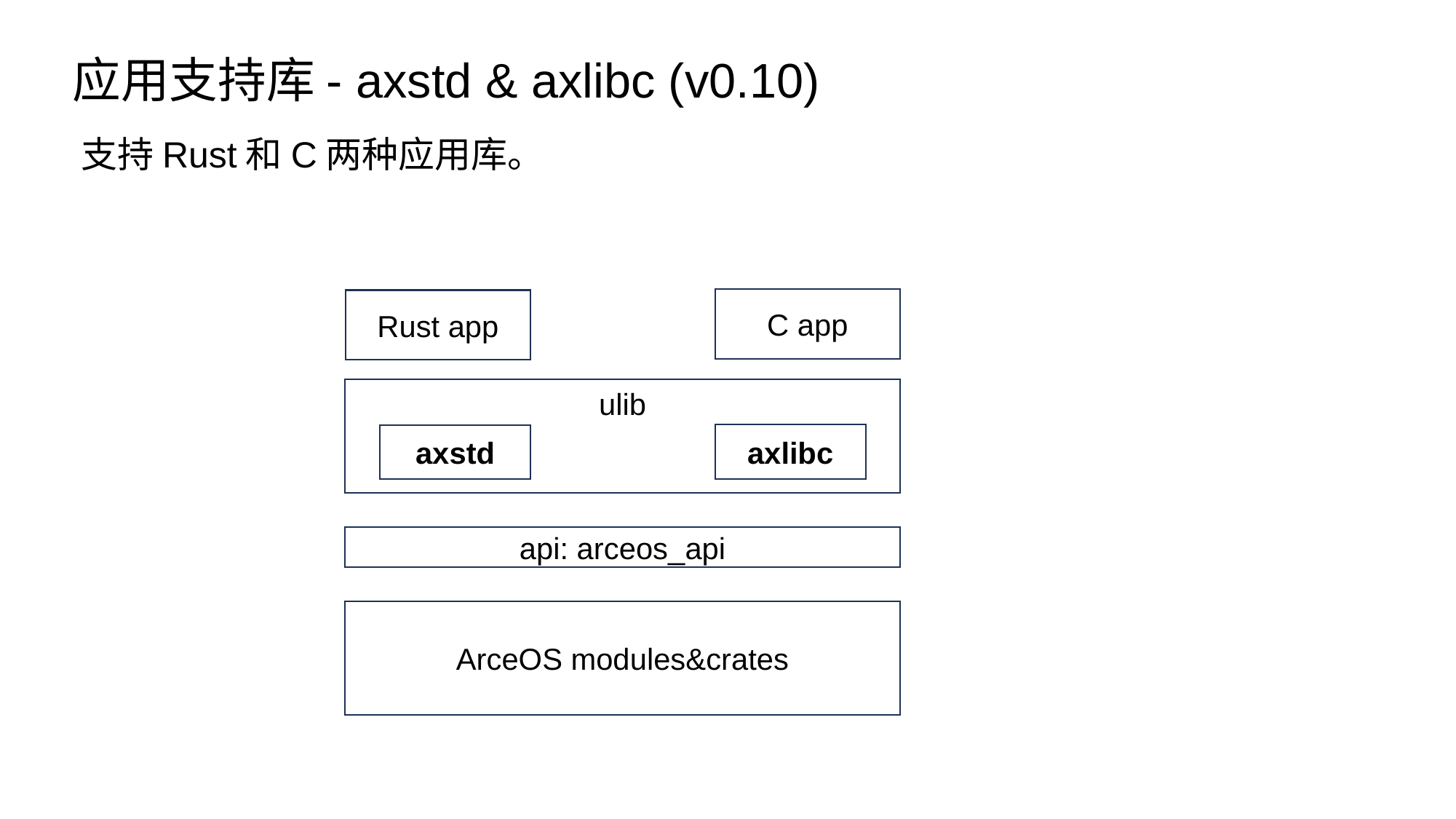

应用支持库- axstd & axlibc (v0.10)
支持Rust和C两种应用库。
C app
Rust app
ulib
axlibc
axstd
api: arceos_api
ArceOS modules&crates